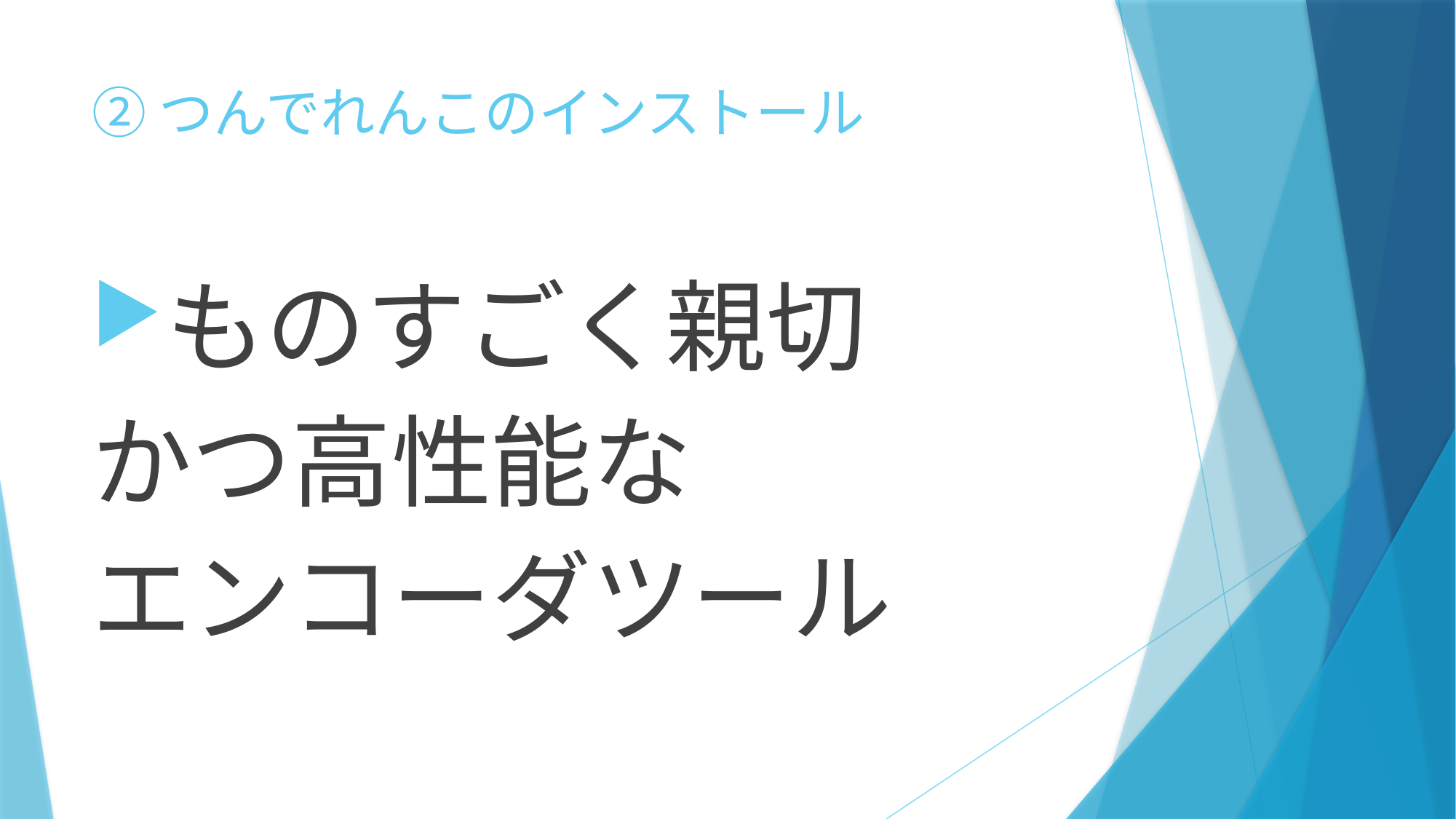

# ②つんでれんこのインストール
ものすごく親切
かつ高性能な
エンコーダツール